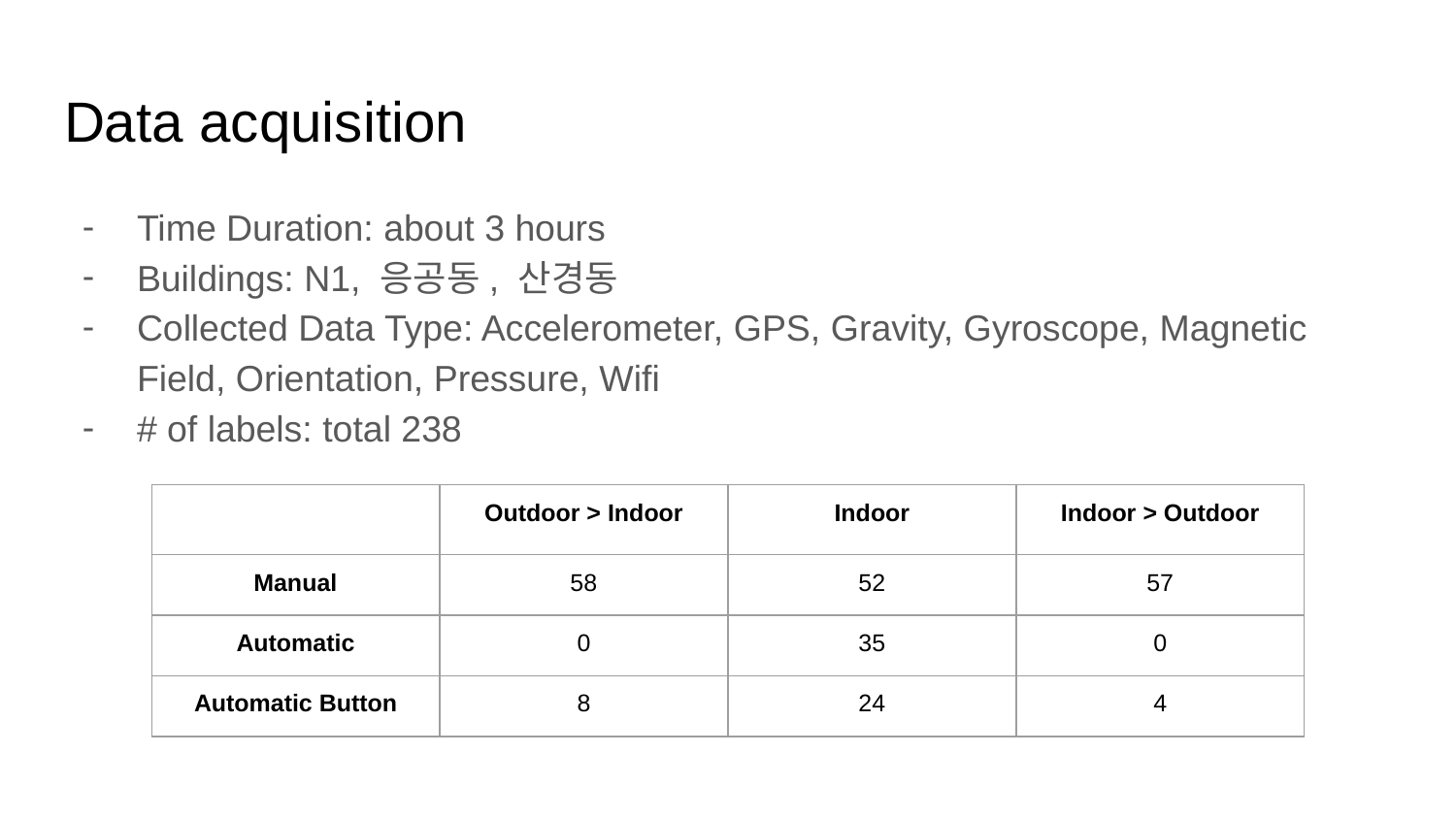

# Data acquisition
Time Duration: about 3 hours
Buildings: N1, 응공동, 산경동
Collected Data Type: Accelerometer, GPS, Gravity, Gyroscope, Magnetic Field, Orientation, Pressure, Wifi
# of labels: total 238
|  | Outdoor > Indoor | Indoor | Indoor > Outdoor |
| --- | --- | --- | --- |
| Manual | 58 | 52 | 57 |
| Automatic | 0 | 35 | 0 |
| Automatic Button | 8 | 24 | 4 |